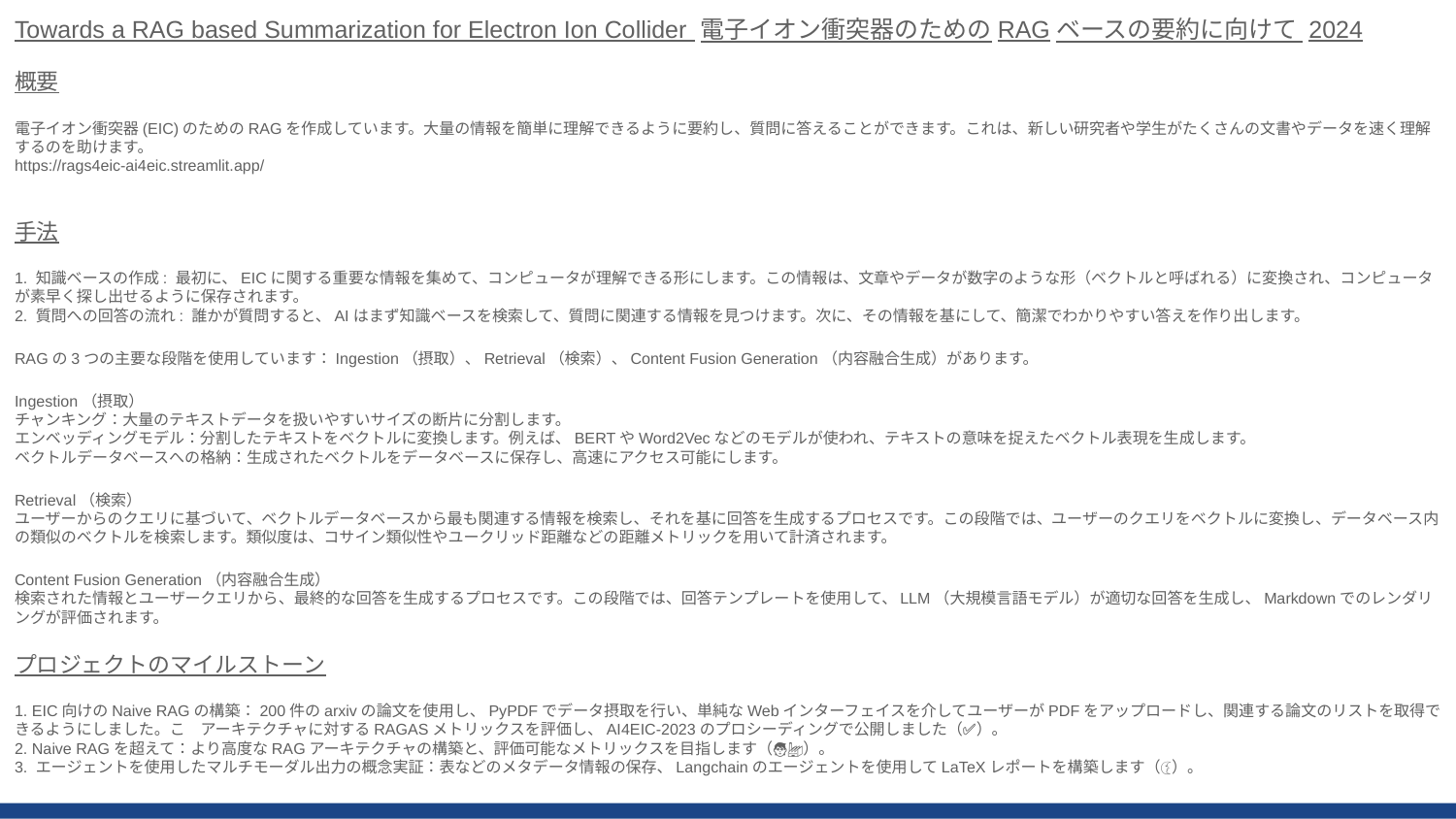

Towards a RAG based Summarization for Electron Ion Collider 電子イオン衝突器のためのRAGベースの要約に向けて 2024
概要
電子イオン衝突器(EIC)のためのRAGを作成しています。大量の情報を簡単に理解できるように要約し、質問に答えることができます。これは、新しい研究者や学生がたくさんの文書やデータを速く理解するのを助けます。
https://rags4eic-ai4eic.streamlit.app/
手法
1. 知識ベースの作成: 最初に、EICに関する重要な情報を集めて、コンピュータが理解できる形にします。この情報は、文章やデータが数字のような形（ベクトルと呼ばれる）に変換され、コンピュータが素早く探し出せるように保存されます。
2. 質問への回答の流れ: 誰かが質問すると、AIはまず知識ベースを検索して、質問に関連する情報を見つけます。次に、その情報を基にして、簡潔でわかりやすい答えを作り出します。
RAGの3つの主要な段階を使用しています：Ingestion（摂取）、Retrieval（検索）、Content Fusion Generation（内容融合生成）があります。
Ingestion（摂取）
チャンキング：大量のテキストデータを扱いやすいサイズの断片に分割します。
エンベッディングモデル：分割したテキストをベクトルに変換します。例えば、BERTやWord2Vecなどのモデルが使われ、テキストの意味を捉えたベクトル表現を生成します。
ベクトルデータベースへの格納：生成されたベクトルをデータベースに保存し、高速にアクセス可能にします。
Retrieval（検索）
ユーザーからのクエリに基づいて、ベクトルデータベースから最も関連する情報を検索し、それを基に回答を生成するプロセスです。この段階では、ユーザーのクエリをベクトルに変換し、データベース内の類似のベクトルを検索します。類似度は、コサイン類似性やユークリッド距離などの距離メトリックを用いて計済されます。
Content Fusion Generation（内容融合生成）
検索された情報とユーザークエリから、最終的な回答を生成するプロセスです。この段階では、回答テンプレートを使用して、LLM（大規模言語モデル）が適切な回答を生成し、Markdownでのレンダリングが評価されます。
プロジェクトのマイルストーン
1. EIC向けのNaive RAGの構築：200件のarxivの論文を使用し、PyPDFでデータ摂取を行い、単純なWebインターフェイスを介してユーザーがPDFをアップロードし、関連する論文のリストを取得できるようにしました。こ　アーキテクチャに対するRAGASメトリックスを評価し、AI4EIC-2023のプロシーディングで公開しました（✅）。
2. Naive RAGを超えて：より高度なRAGアーキテクチャの構築と、評価可能なメトリックスを目指します（🧑‍🏭）。
3. エージェントを使用したマルチモーダル出力の概念実証：表などのメタデータ情報の保存、Langchainのエージェントを使用してLaTeXレポートを構築します（🌜）。